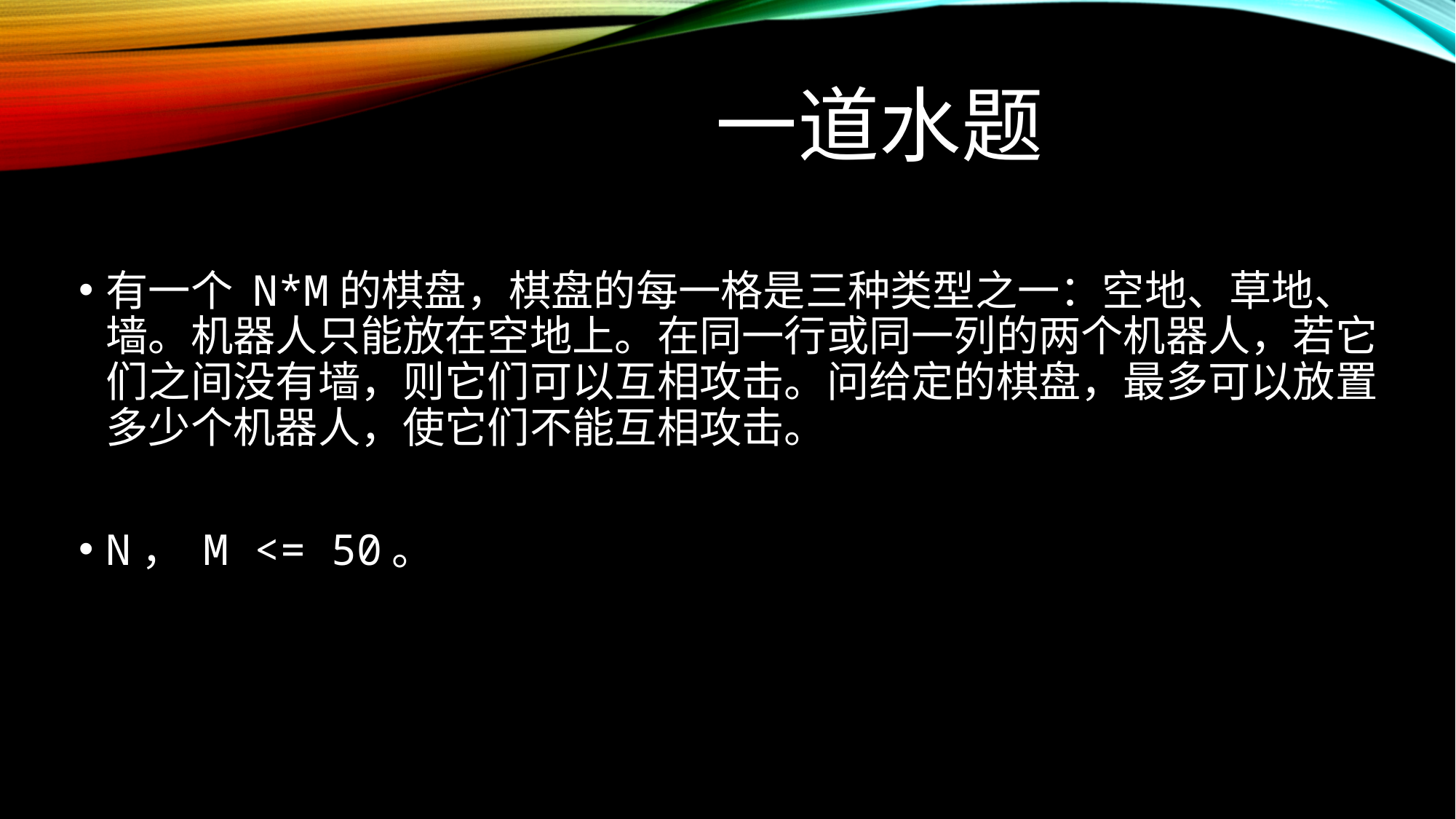

一道水题
有一个 N*M的棋盘，棋盘的每一格是三种类型之一：空地、草地、墙。机器人只能放在空地上。在同一行或同一列的两个机器人，若它们之间没有墙，则它们可以互相攻击。问给定的棋盘，最多可以放置多少个机器人，使它们不能互相攻击。

N， M <= 50。